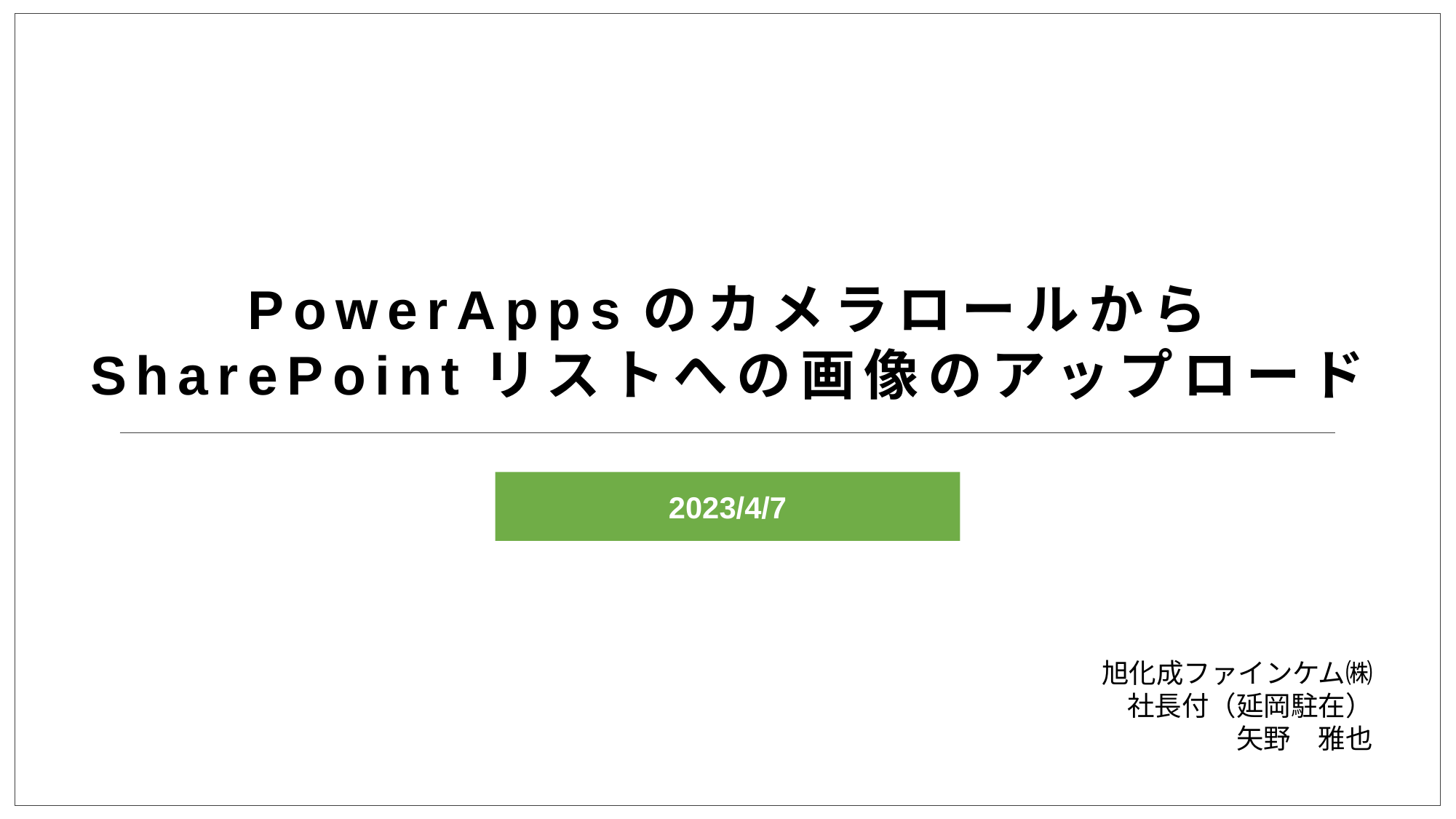

PowerAppsのカメラロールから
SharePointリストへの画像のアップロード
2023/4/7
旭化成ファインケム㈱
社長付（延岡駐在）
矢野　雅也